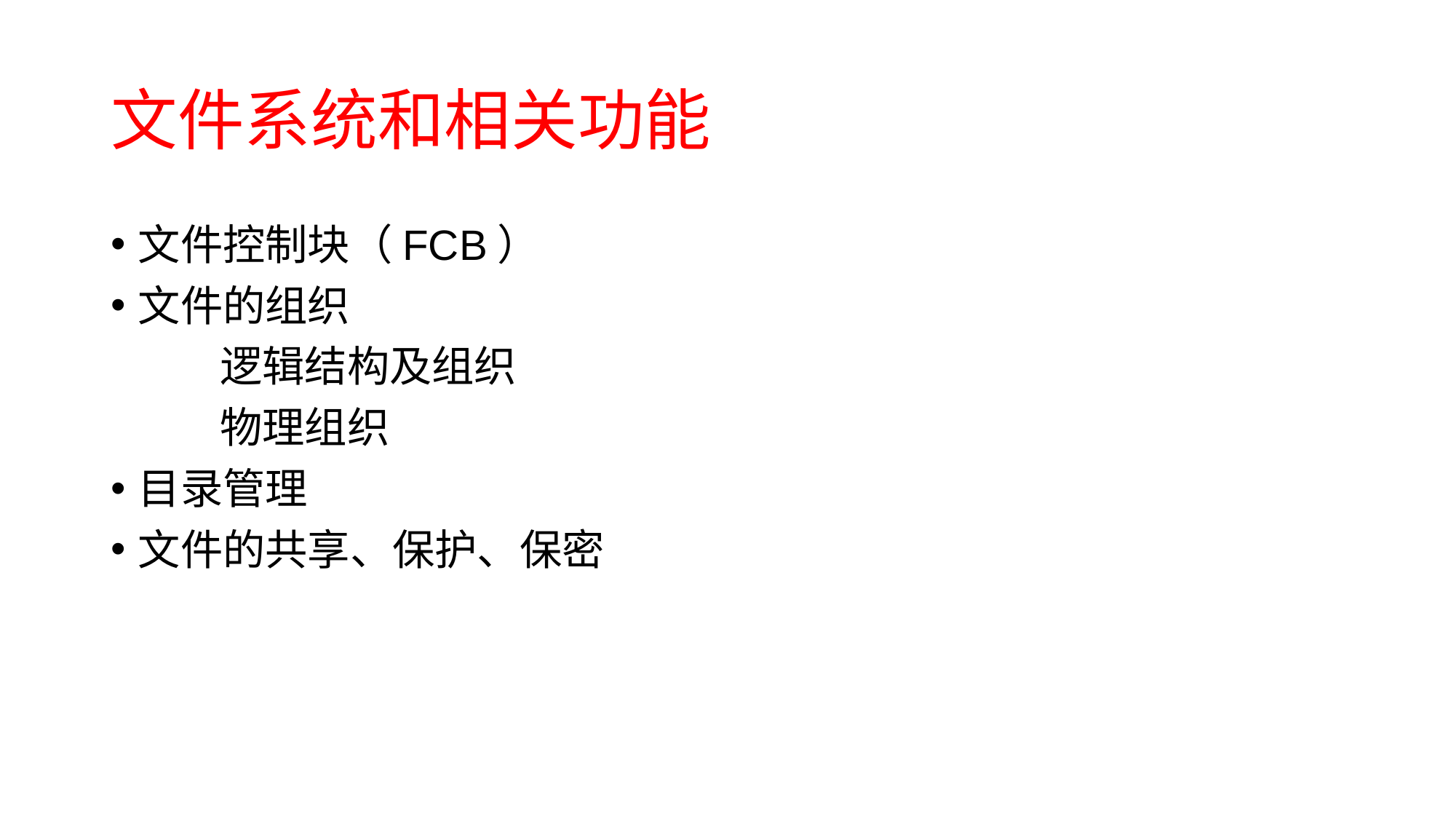

# 文件系统和相关功能
文件控制块（FCB）
文件的组织
	逻辑结构及组织
	物理组织
目录管理
文件的共享、保护、保密